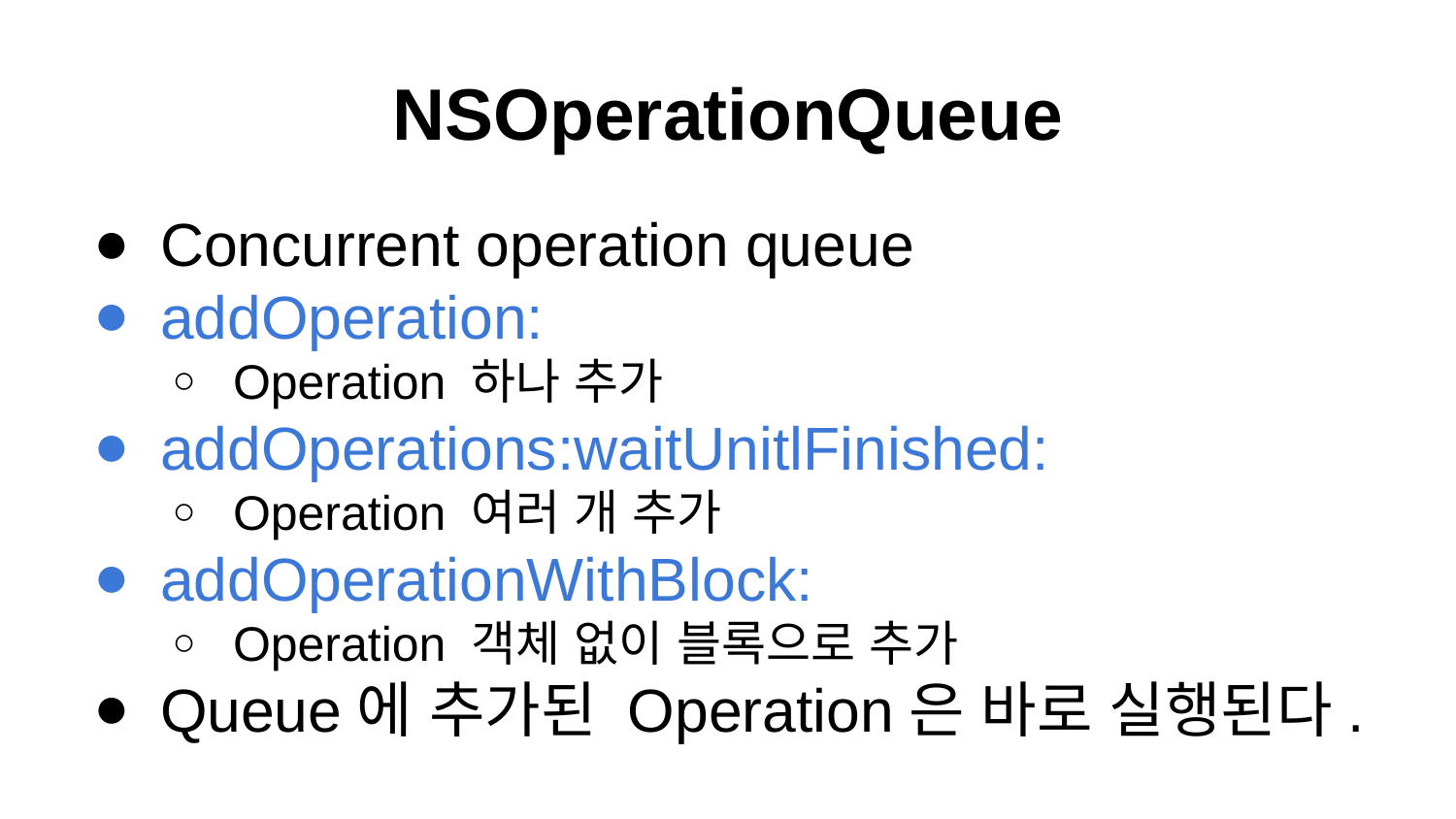

# NSOperationQueue
Concurrent operation queue
addOperation:
Operation 하나 추가
addOperations:waitUnitlFinished:
Operation 여러 개 추가
addOperationWithBlock:
Operation 객체 없이 블록으로 추가
Queue에 추가된 Operation은 바로 실행된다.